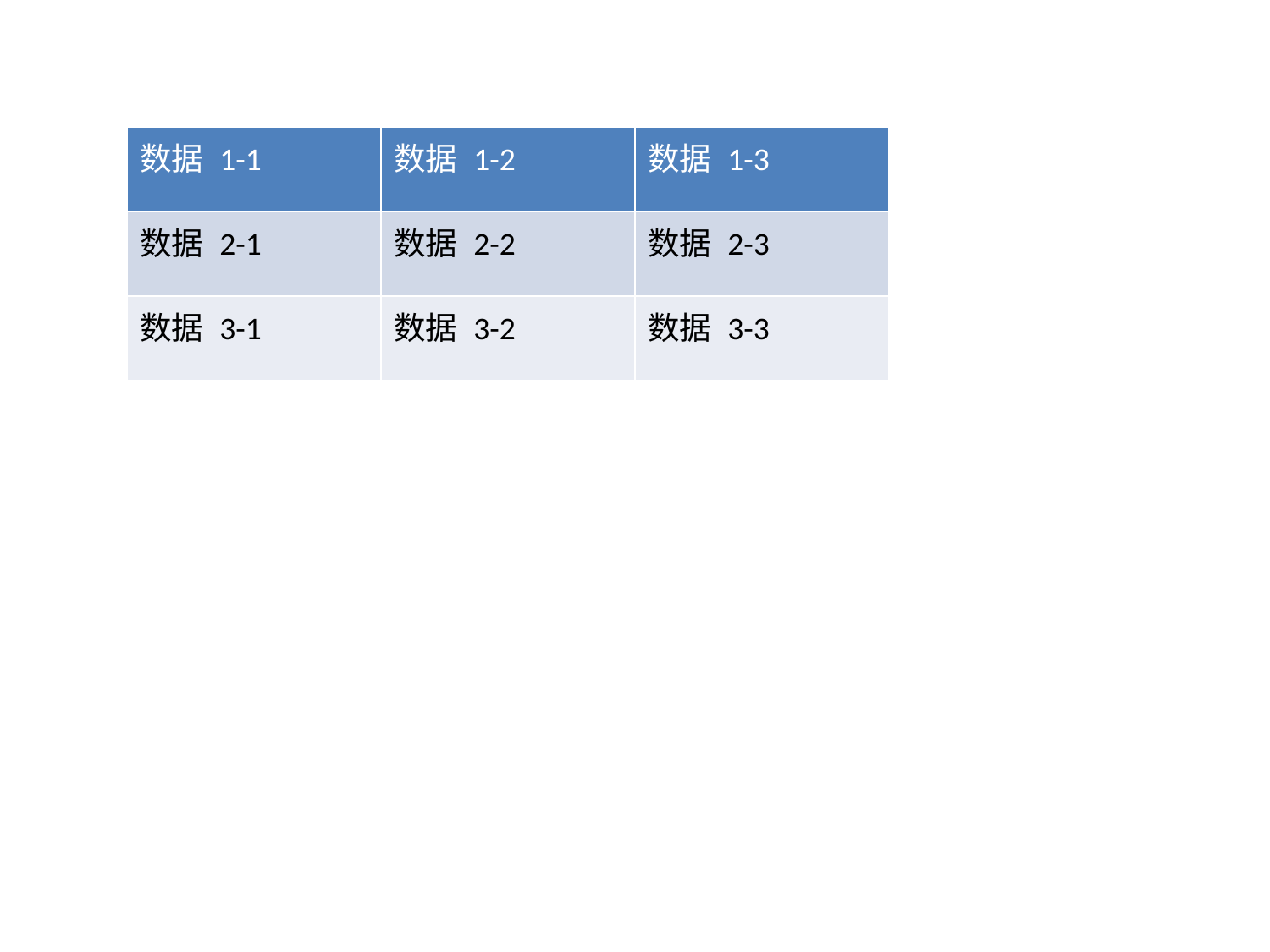

#
| 数据 1-1 | 数据 1-2 | 数据 1-3 |
| --- | --- | --- |
| 数据 2-1 | 数据 2-2 | 数据 2-3 |
| 数据 3-1 | 数据 3-2 | 数据 3-3 |